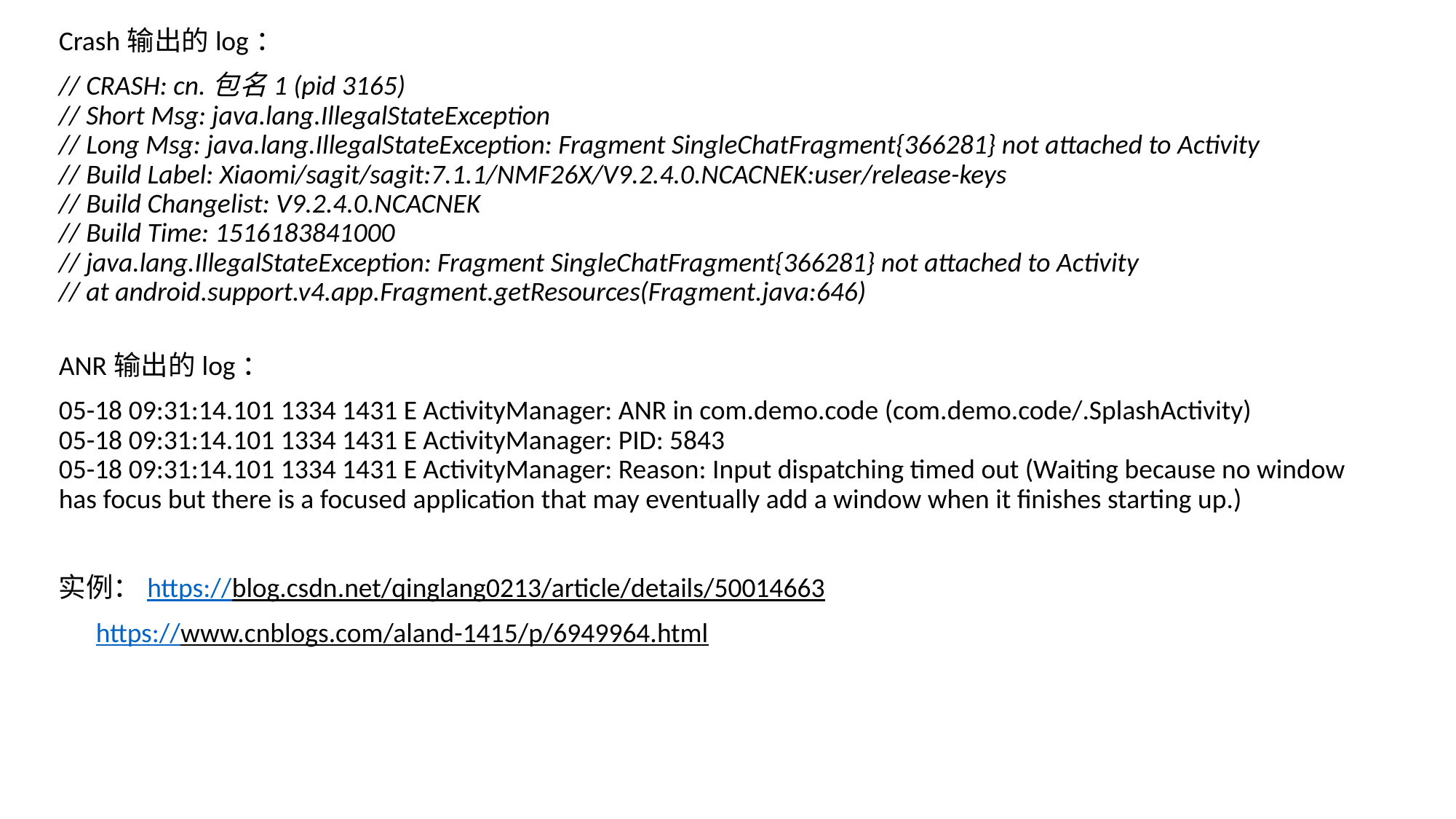

Crash输出的log：
// CRASH: cn.包名1 (pid 3165)
// Short Msg: java.lang.IllegalStateException
// Long Msg: java.lang.IllegalStateException: Fragment SingleChatFragment{366281} not attached to Activity
// Build Label: Xiaomi/sagit/sagit:7.1.1/NMF26X/V9.2.4.0.NCACNEK:user/release-keys
// Build Changelist: V9.2.4.0.NCACNEK
// Build Time: 1516183841000
// java.lang.IllegalStateException: Fragment SingleChatFragment{366281} not attached to Activity
// at android.support.v4.app.Fragment.getResources(Fragment.java:646)
ANR输出的log：
05-18 09:31:14.101 1334 1431 E ActivityManager: ANR in com.demo.code (com.demo.code/.SplashActivity)
05-18 09:31:14.101 1334 1431 E ActivityManager: PID: 5843
05-18 09:31:14.101 1334 1431 E ActivityManager: Reason: Input dispatching timed out (Waiting because no window has focus but there is a focused application that may eventually add a window when it finishes starting up.)

实例：https://blog.csdn.net/qinglang0213/article/details/50014663
      https://www.cnblogs.com/aland-1415/p/6949964.html